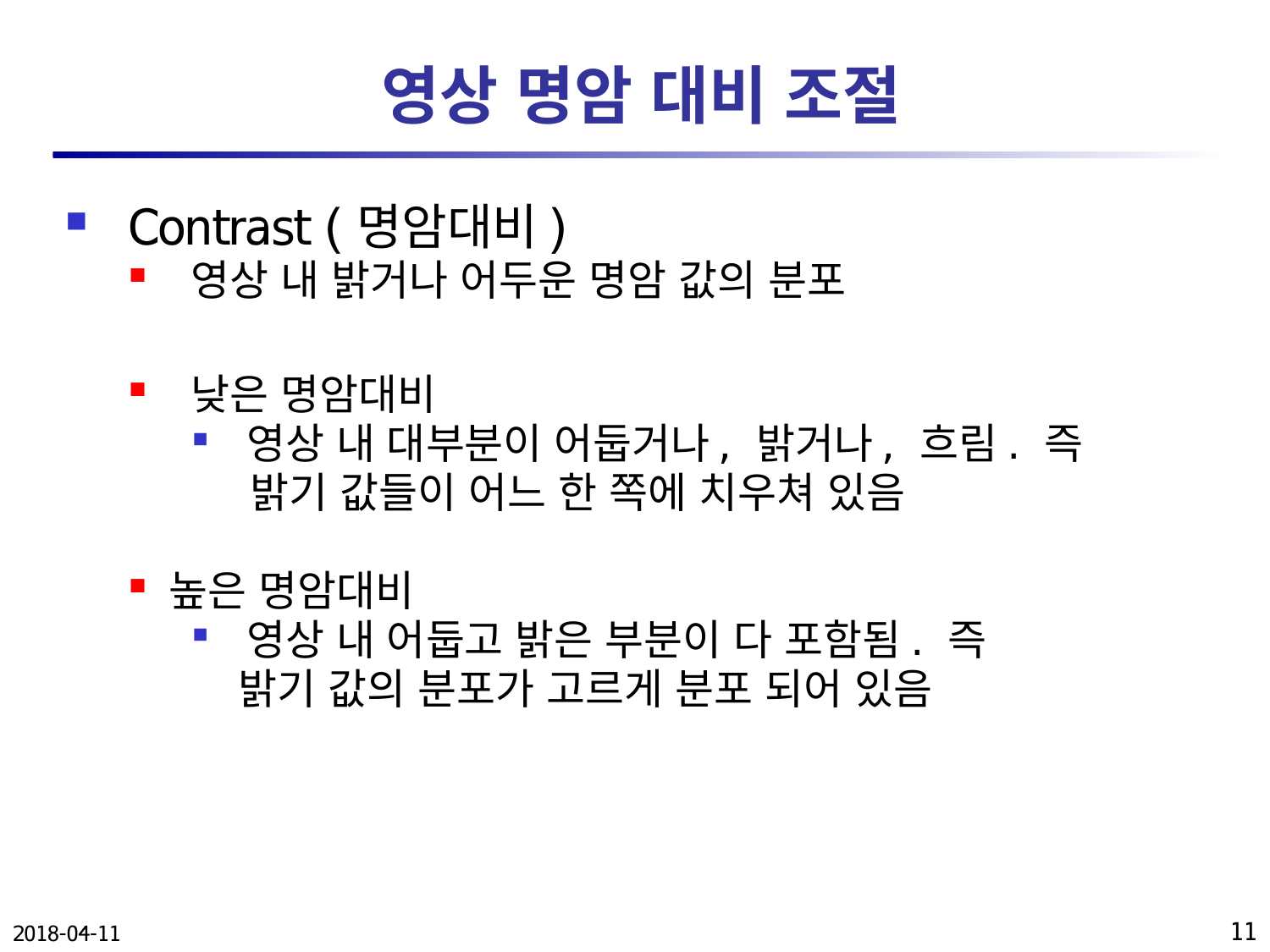

# 영상 명암 대비 조절
 Contrast (명암대비)
 영상 내 밝거나 어두운 명암 값의 분포

 낮은 명암대비
 영상 내 대부분이 어둡거나, 밝거나, 흐림. 즉
    밝기 값들이 어느 한 쪽에 치우쳐 있음

높은 명암대비
 영상 내 어둡고 밝은 부분이 다 포함됨. 즉
   밝기 값의 분포가 고르게 분포 되어 있음
2018-04-11
11